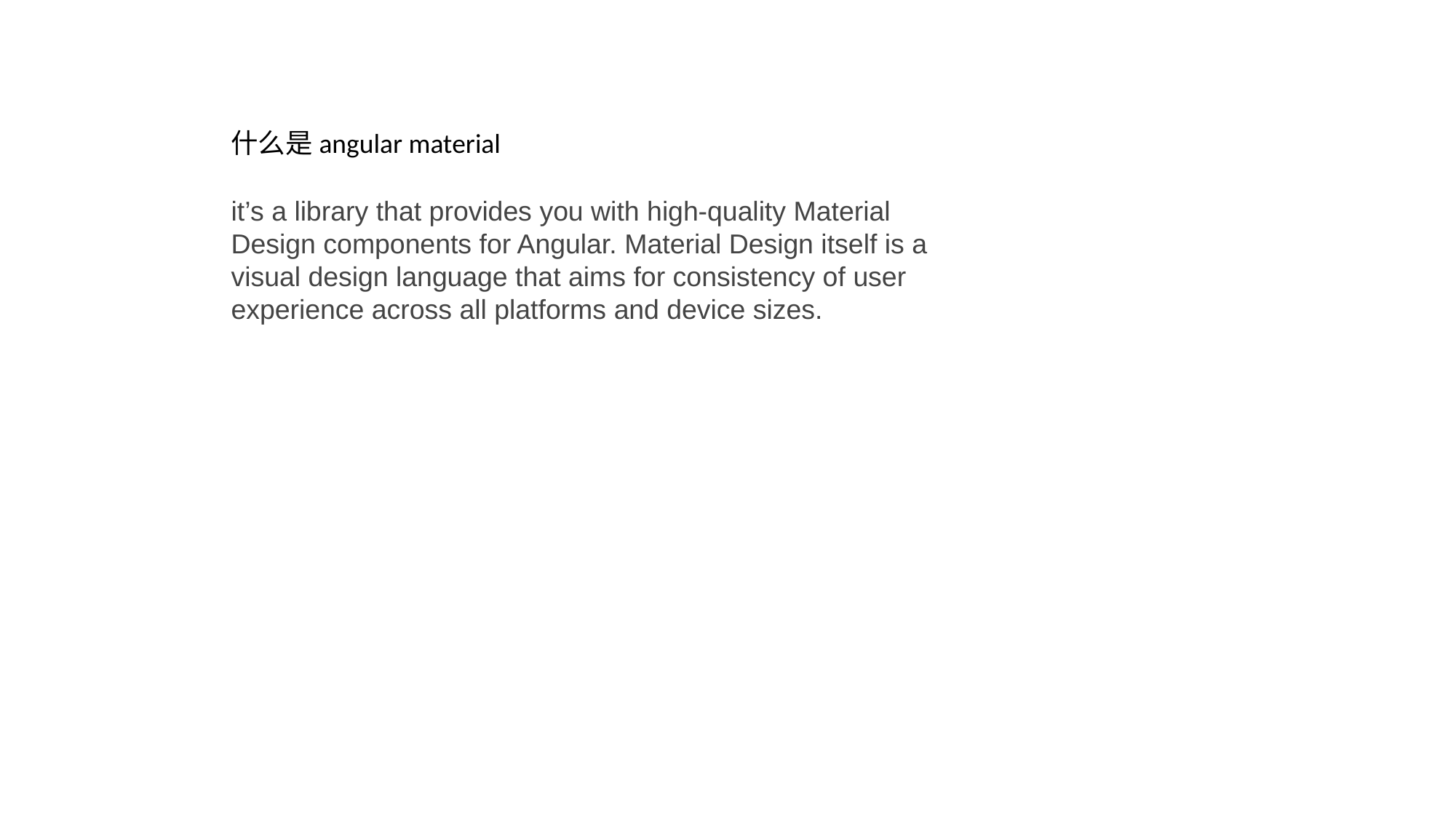

什么是angular material
it’s a library that provides you with high-quality Material Design components for Angular. Material Design itself is a visual design language that aims for consistency of user experience across all platforms and device sizes.